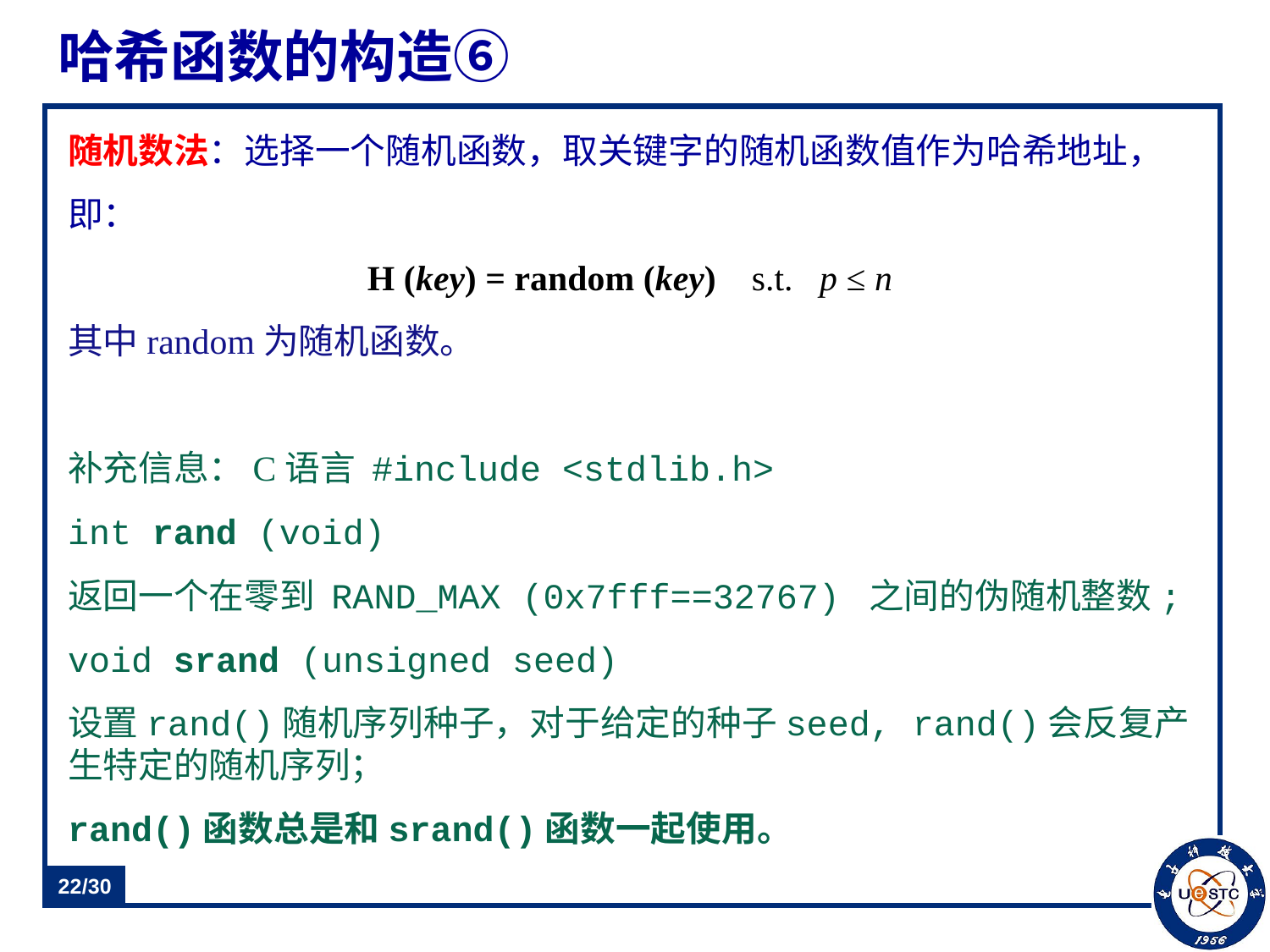

# 哈希函数的构造⑥
随机数法：选择一个随机函数，取关键字的随机函数值作为哈希地址，
即：
H (key) = random (key)    s.t.   p ≤ n
其中random为随机函数。

补充信息：C语言 #include <stdlib.h>
int rand (void)
返回一个在零到 RAND_MAX (0x7fff==32767) 之间的伪随机整数;
void srand (unsigned seed)
设置rand()随机序列种子，对于给定的种子seed, rand()会反复产生特定的随机序列；
rand()函数总是和srand()函数一起使用。

22/30